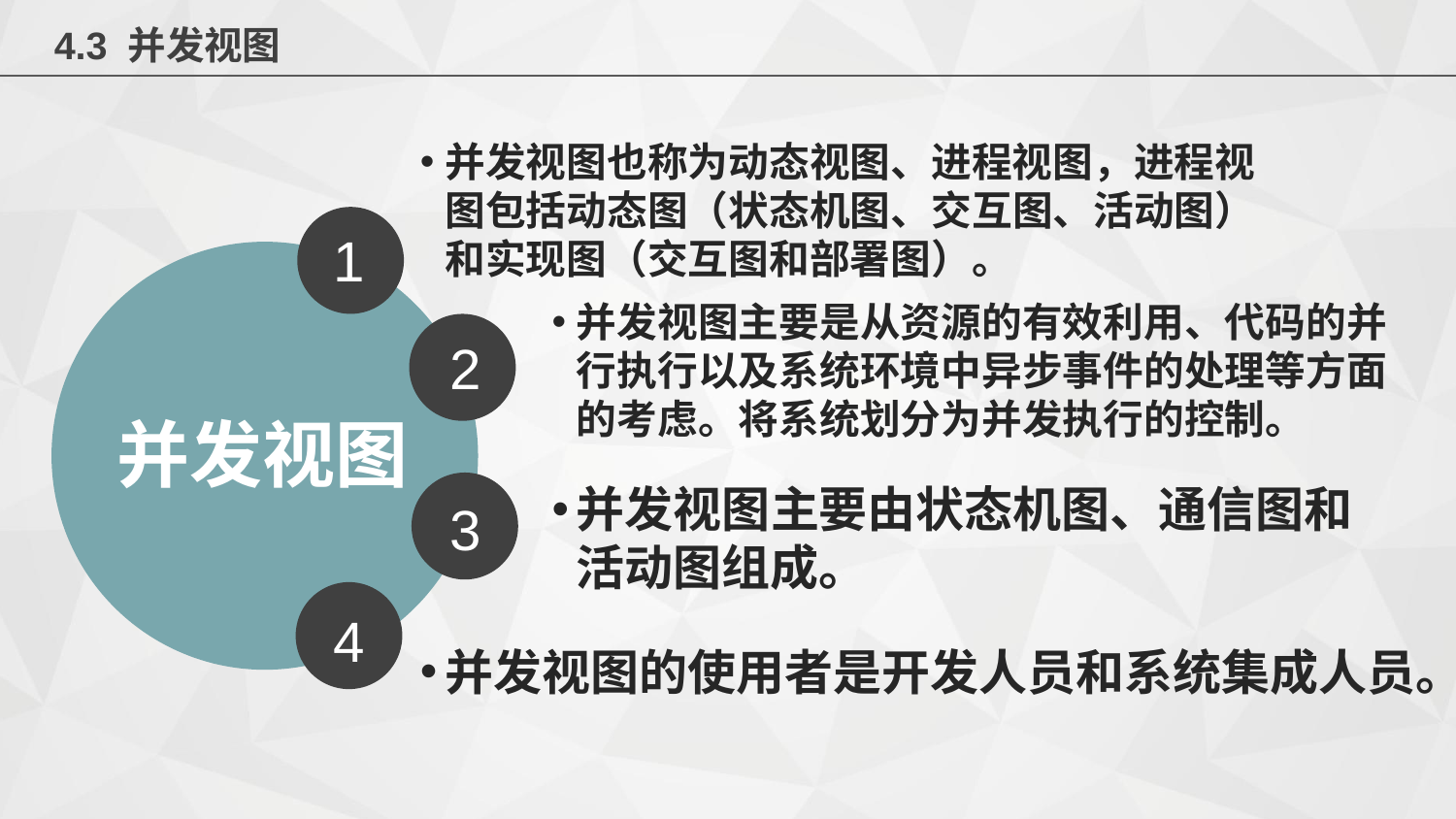

4.3 并发视图
并发视图也称为动态视图、进程视图，进程视图包括动态图（状态机图、交互图、活动图）和实现图（交互图和部署图）。

1

并发视图
并发视图主要是从资源的有效利用、代码的并行执行以及系统环境中异步事件的处理等方面的考虑。将系统划分为并发执行的控制。

2

3
并发视图主要由状态机图、通信图和活动图组成。

4
并发视图的使用者是开发人员和系统集成人员。